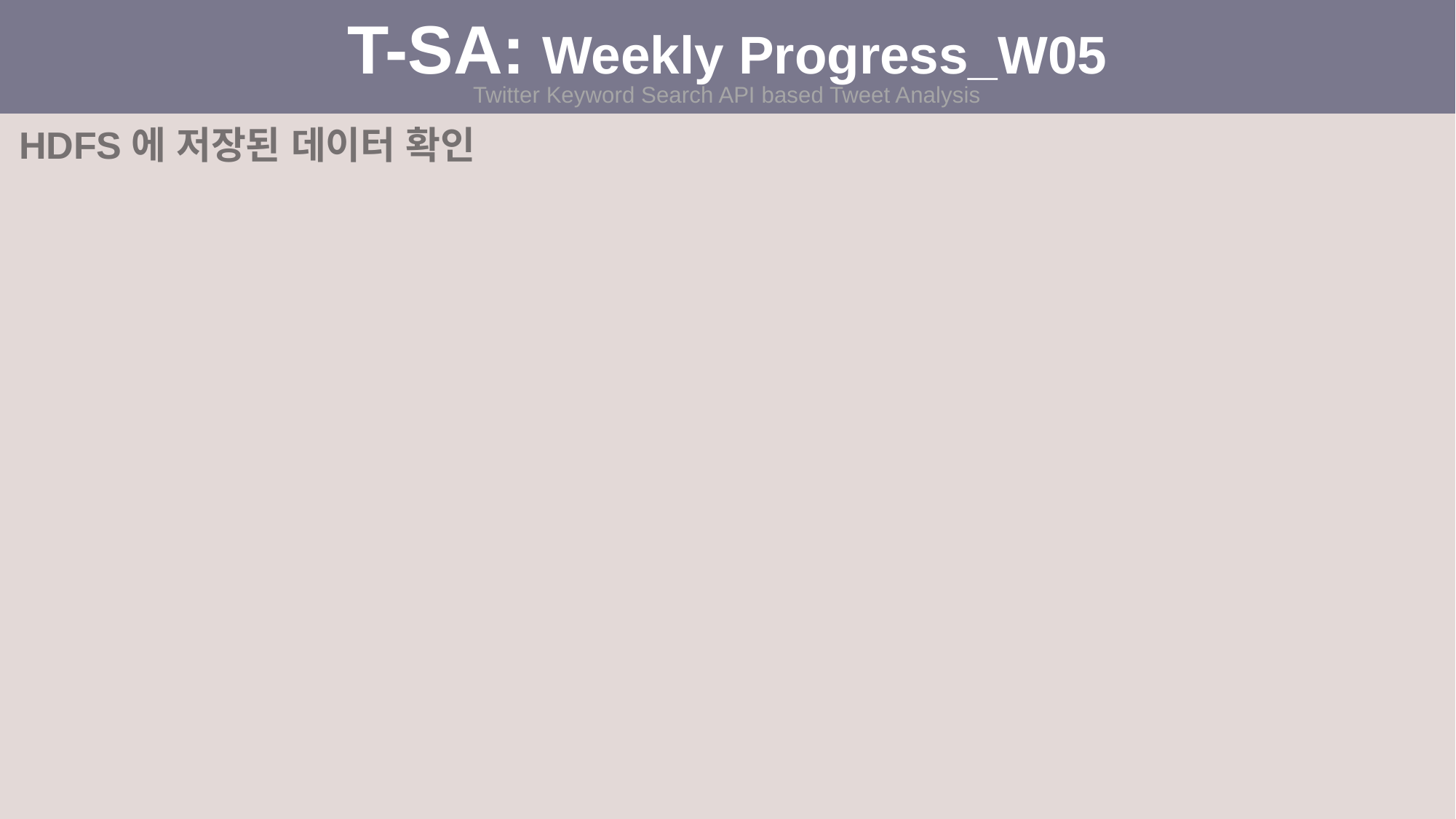

T-SA: Weekly Progress_W05

Twitter Keyword Search API based Tweet Analysis
HDFS에 저장된 데이터 확인